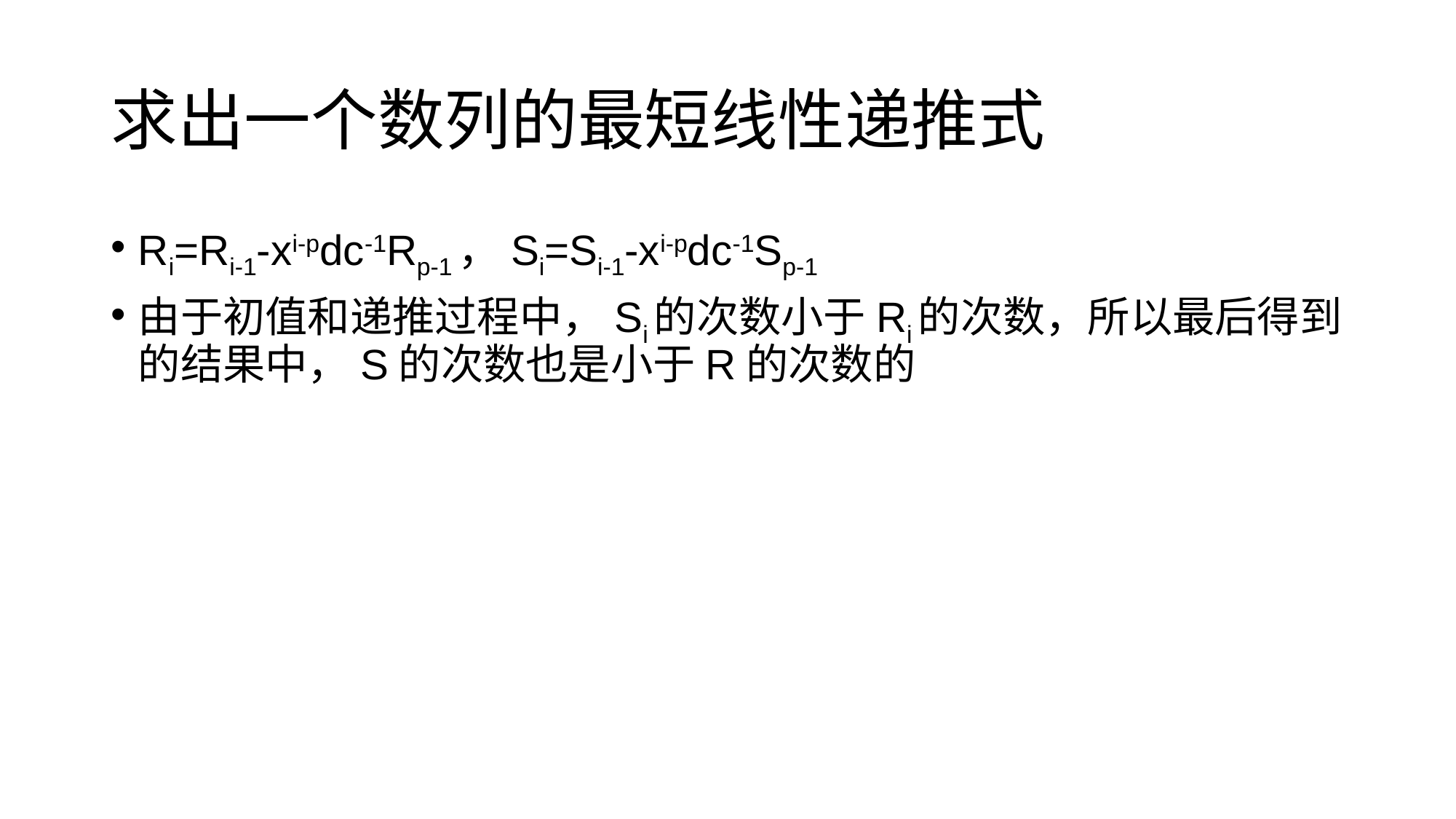

# 求出一个数列的最短线性递推式
Ri=Ri-1-xi-pdc-1Rp-1，Si=Si-1-xi-pdc-1Sp-1
由于初值和递推过程中，Si的次数小于Ri的次数，所以最后得到的结果中，S的次数也是小于R的次数的